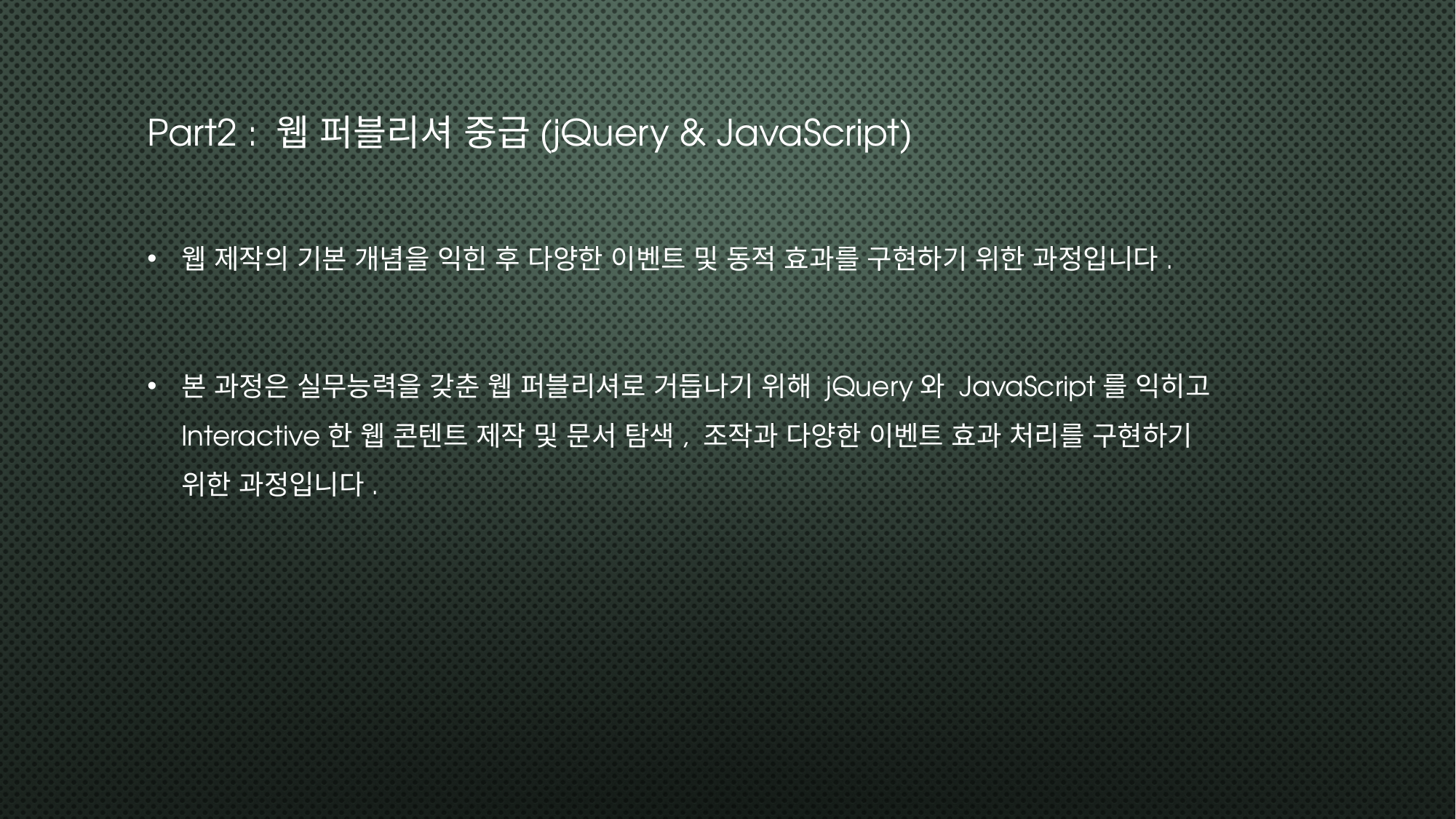

# Part2 : 웹 퍼블리셔 중급(jQuery & JavaScript)
웹 제작의 기본 개념을 익힌 후 다양한 이벤트 및 동적 효과를 구현하기 위한 과정입니다.

본 과정은 실무능력을 갖춘 웹 퍼블리셔로 거듭나기 위해 jQuery와 JavaScript를 익히고
Interactive한 웹 콘텐트 제작 및 문서 탐색, 조작과 다양한 이벤트 효과 처리를 구현하기
위한 과정입니다.